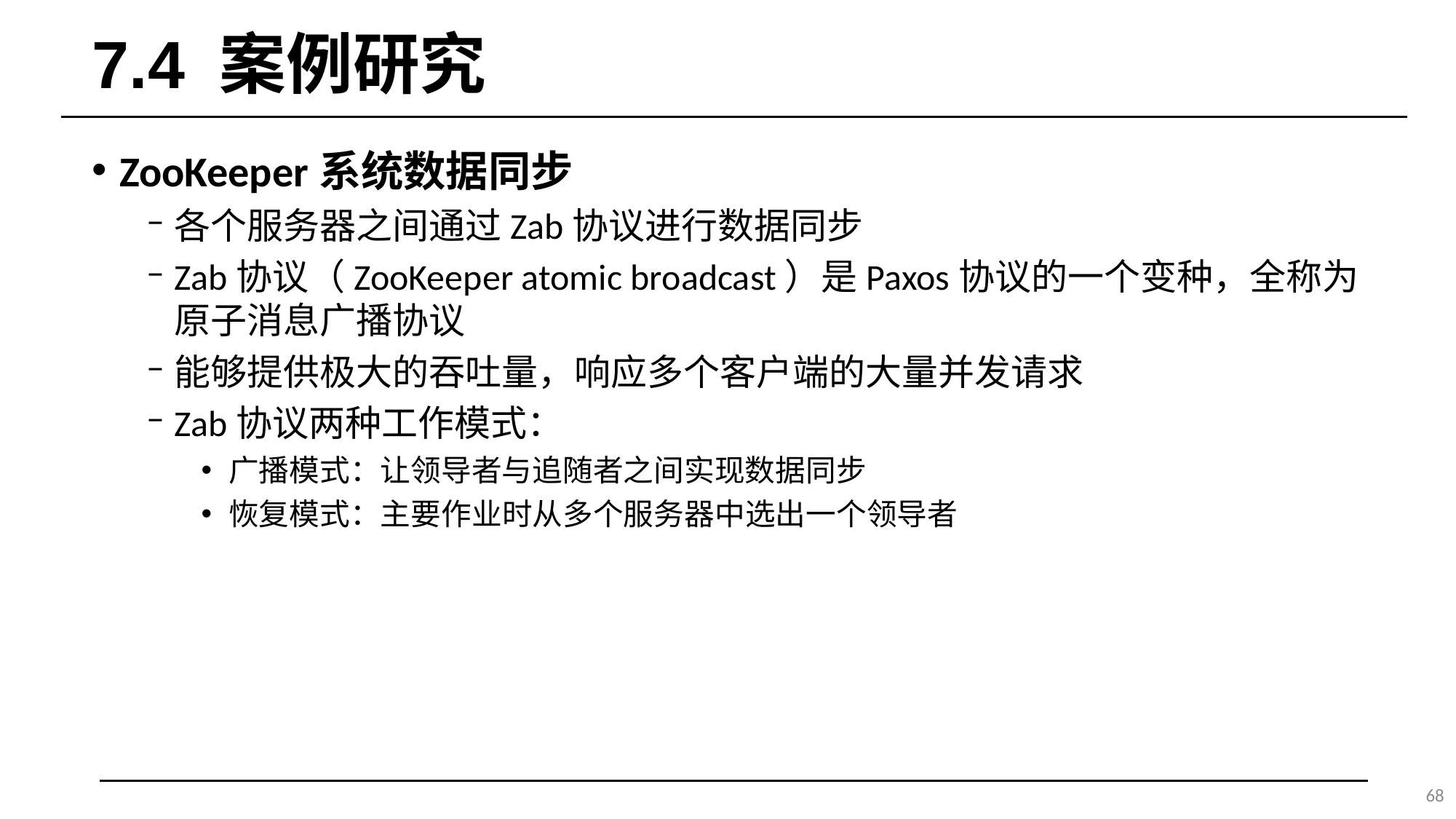

# 7.4 案例研究
ZooKeeper系统数据同步
各个服务器之间通过Zab协议进行数据同步
Zab协议（ZooKeeper atomic broadcast）是Paxos协议的一个变种，全称为原子消息广播协议
能够提供极大的吞吐量，响应多个客户端的大量并发请求
Zab协议两种工作模式：
广播模式：让领导者与追随者之间实现数据同步
恢复模式：主要作业时从多个服务器中选出一个领导者

68